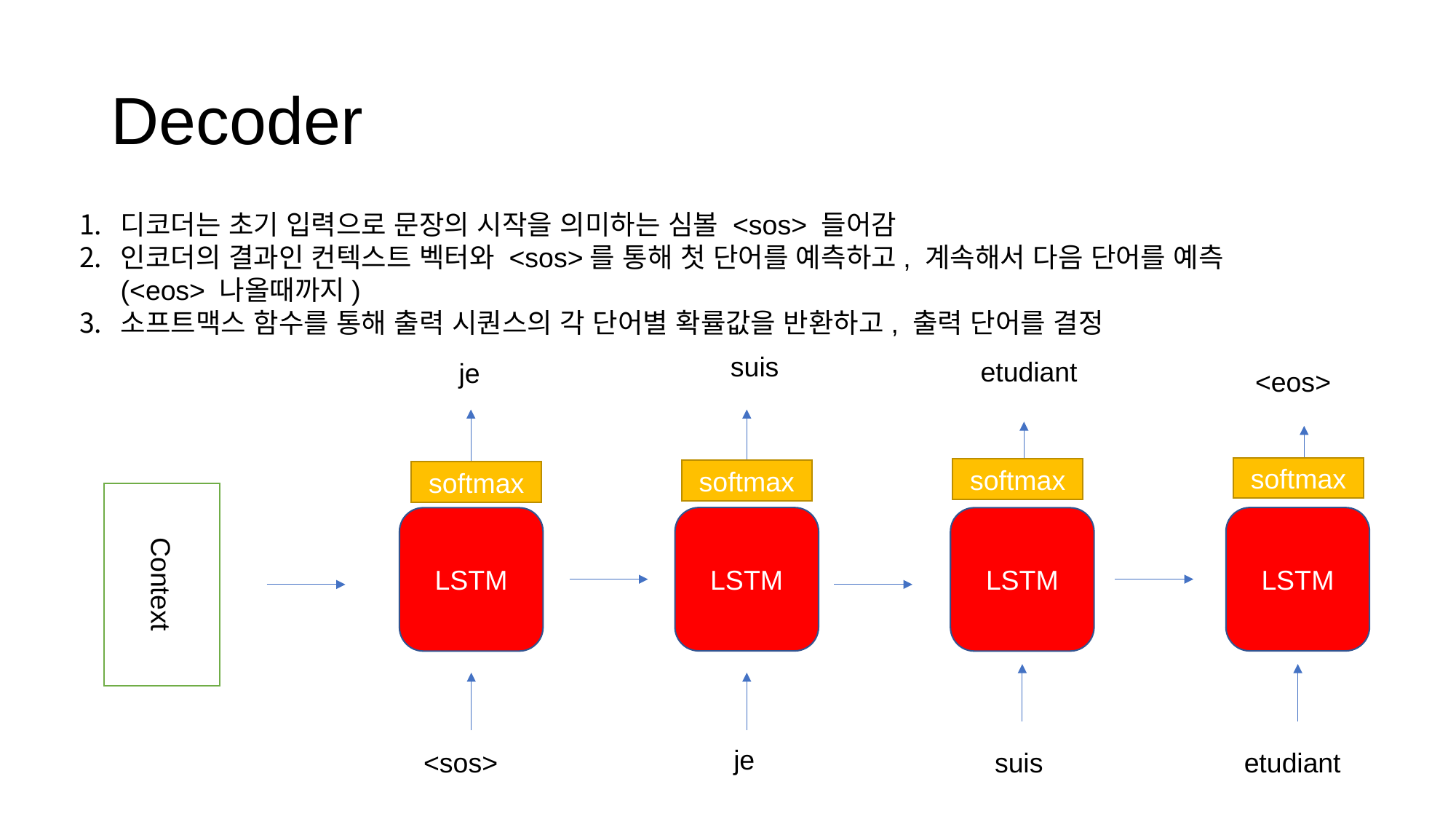

# Decoder
디코더는 초기 입력으로 문장의 시작을 의미하는 심볼 <sos> 들어감
인코더의 결과인 컨텍스트 벡터와 <sos>를 통해 첫 단어를 예측하고, 계속해서 다음 단어를 예측 (<eos> 나올때까지)
소프트맥스 함수를 통해 출력 시퀀스의 각 단어별 확률값을 반환하고, 출력 단어를 결정
suis
etudiant
je
<eos>
softmax
softmax
softmax
softmax
LSTM
LSTM
LSTM
LSTM
Context
je
<sos>
suis
etudiant